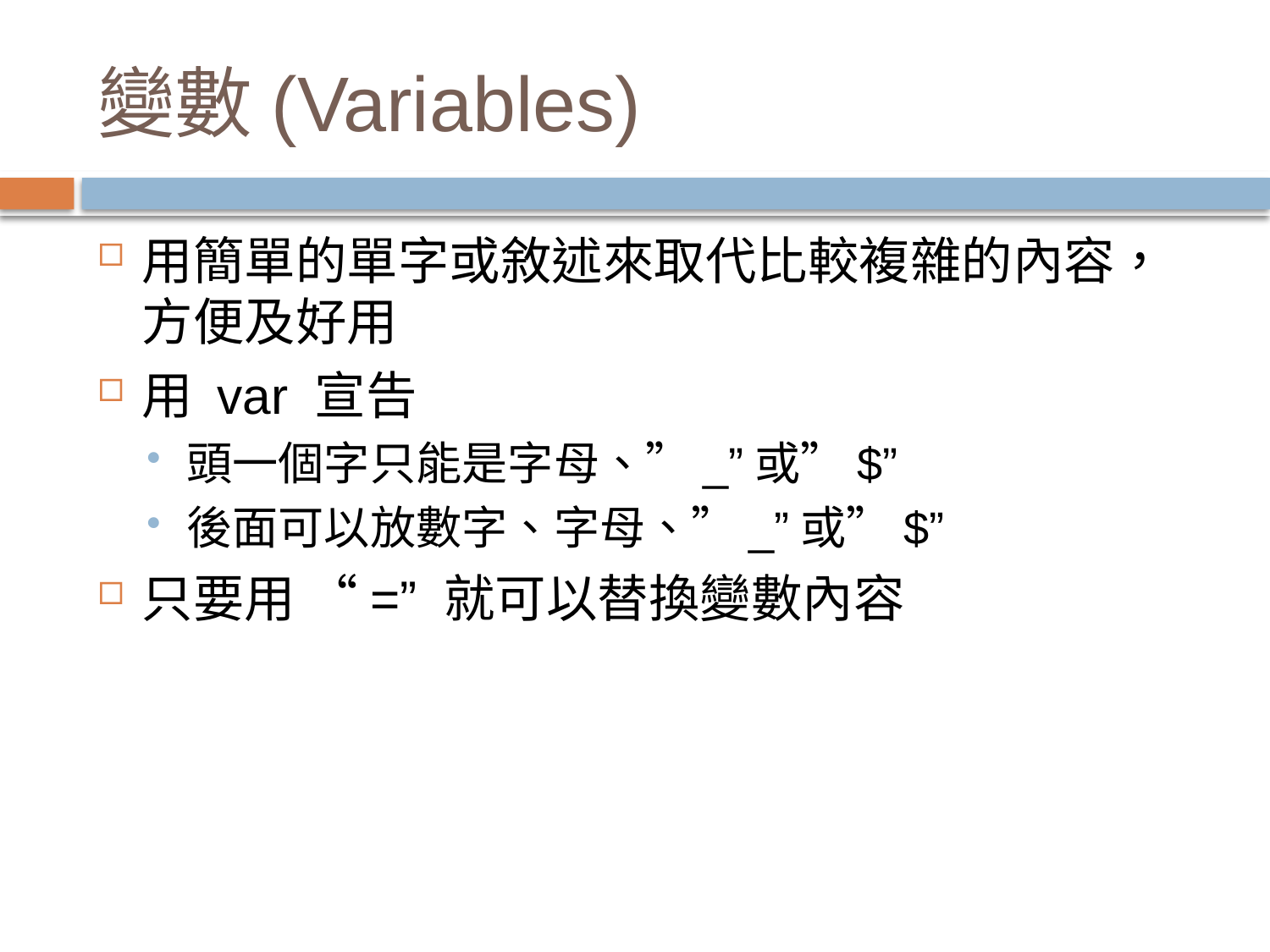

# 變數(Variables)
用簡單的單字或敘述來取代比較複雜的內容，方便及好用
用 var 宣告
頭一個字只能是字母、”_”或”$”
後面可以放數字、字母、”_”或”$”
只要用 “=” 就可以替換變數內容